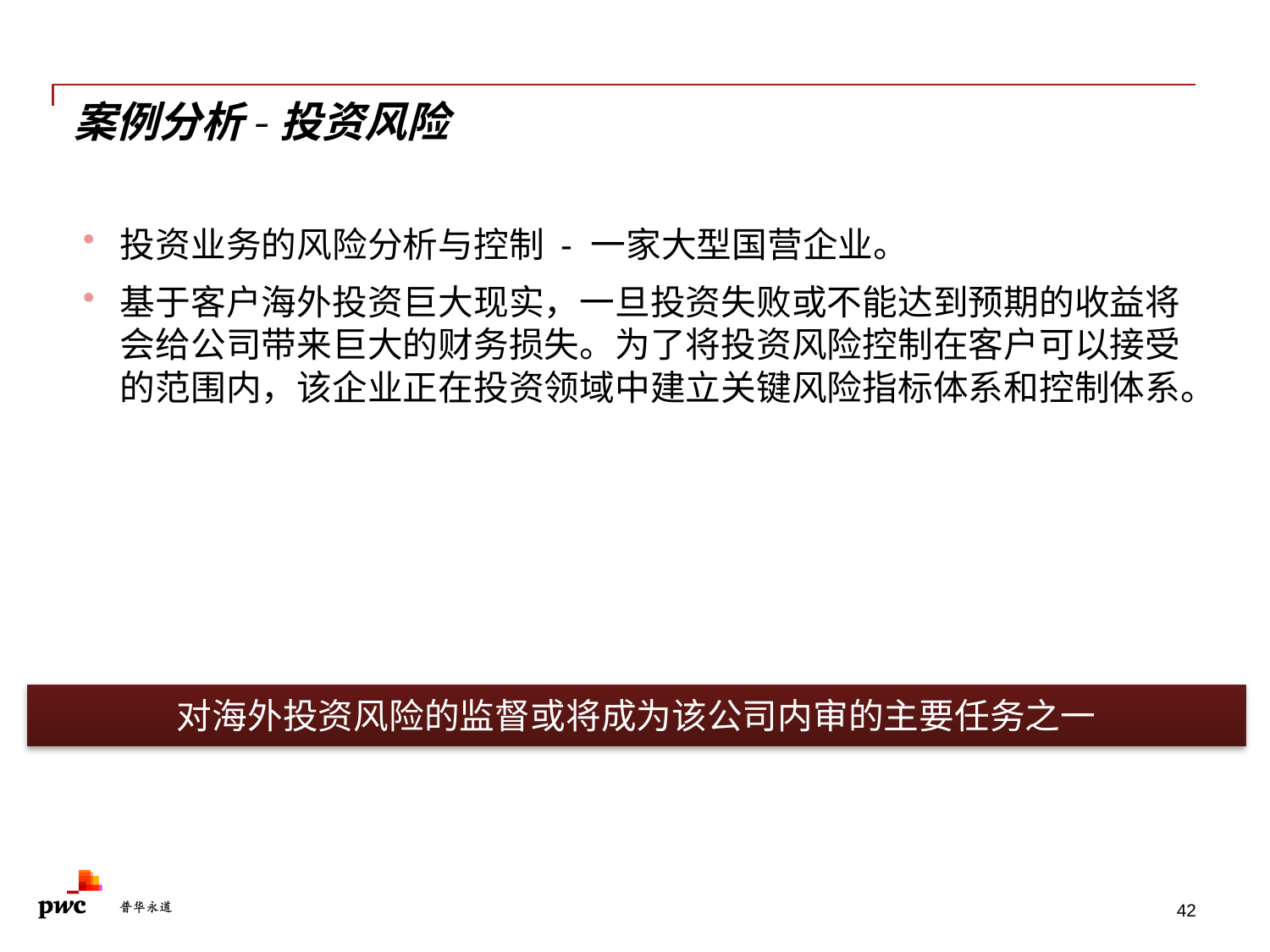

# 案例分析-投资风险
投资业务的风险分析与控制 - 一家大型国营企业。
基于客户海外投资巨大现实，一旦投资失败或不能达到预期的收益将会给公司带来巨大的财务损失。为了将投资风险控制在客户可以接受的范围内，该企业正在投资领域中建立关键风险指标体系和控制体系。

对海外投资风险的监督或将成为该公司内审的主要任务之一
42